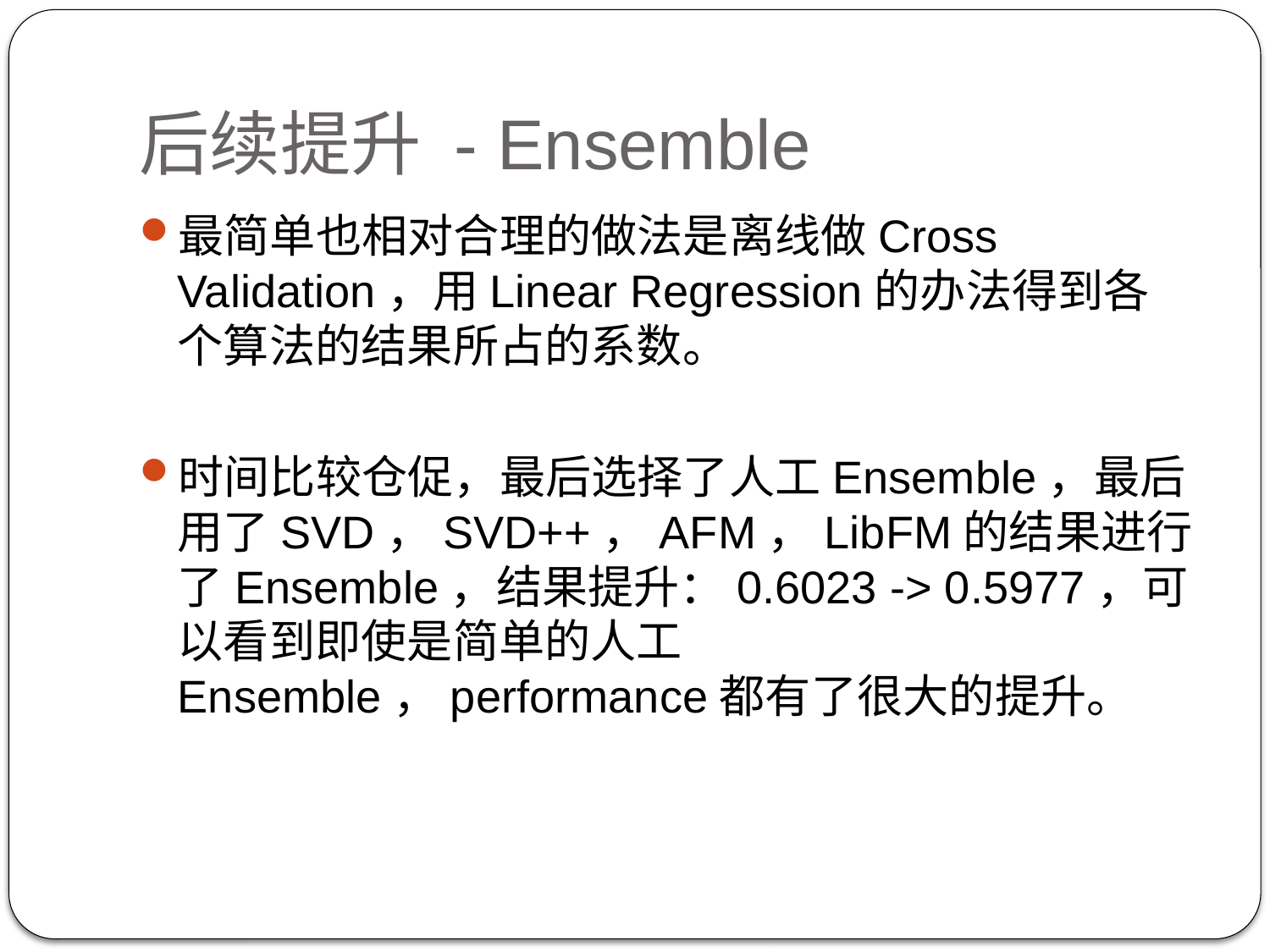

# 后续提升 - Ensemble
最简单也相对合理的做法是离线做Cross Validation，用Linear Regression的办法得到各个算法的结果所占的系数。

时间比较仓促，最后选择了人工Ensemble，最后用了SVD，SVD++，AFM，LibFM的结果进行了Ensemble，结果提升：0.6023 -> 0.5977，可以看到即使是简单的人工Ensemble，performance都有了很大的提升。